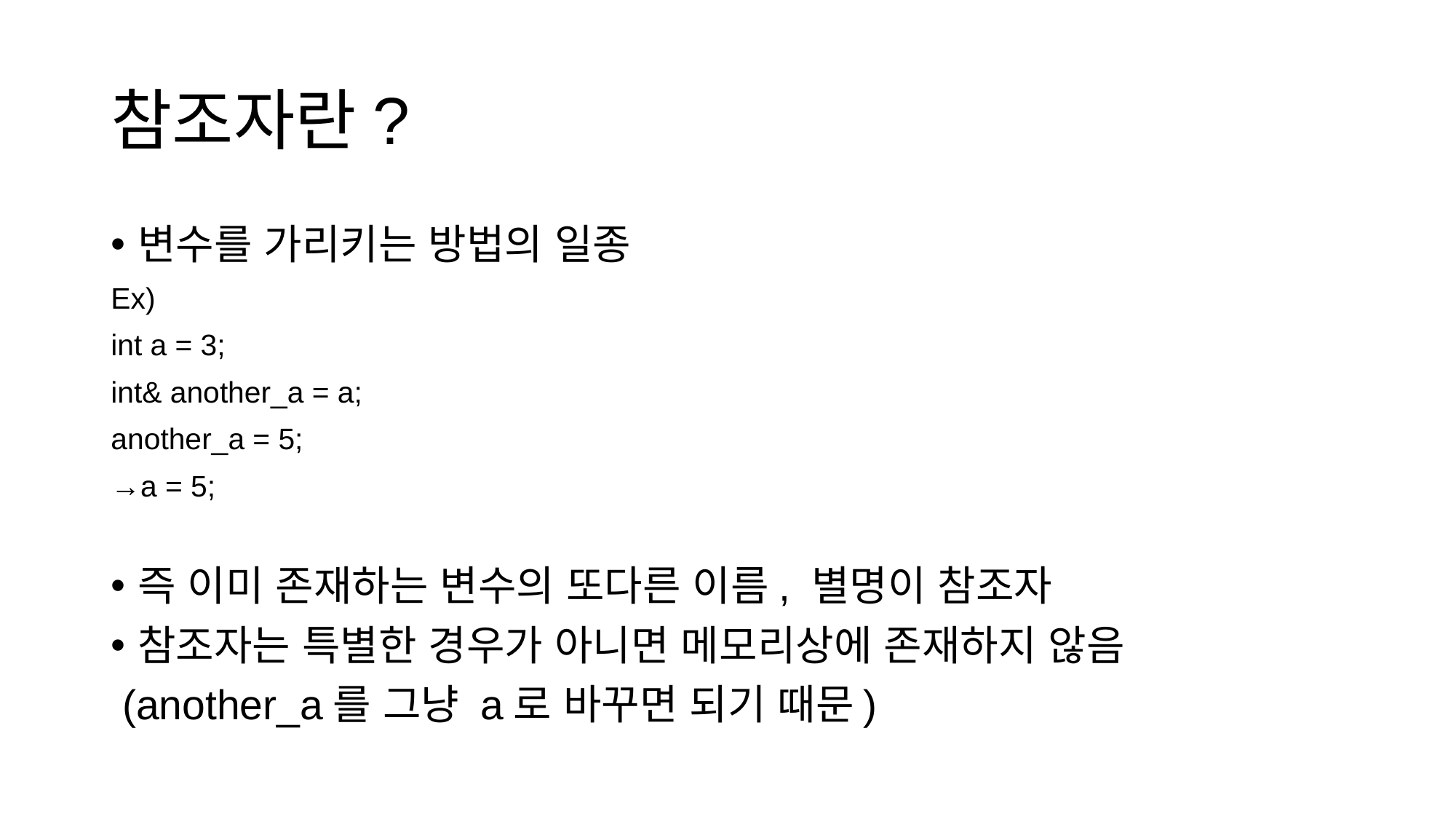

# 참조자란?
변수를 가리키는 방법의 일종
Ex)
int a = 3;
int& another_a = a;
another_a = 5;
→a = 5;

즉 이미 존재하는 변수의 또다른 이름, 별명이 참조자
참조자는 특별한 경우가 아니면 메모리상에 존재하지 않음
 (another_a를 그냥 a로 바꾸면 되기 때문)